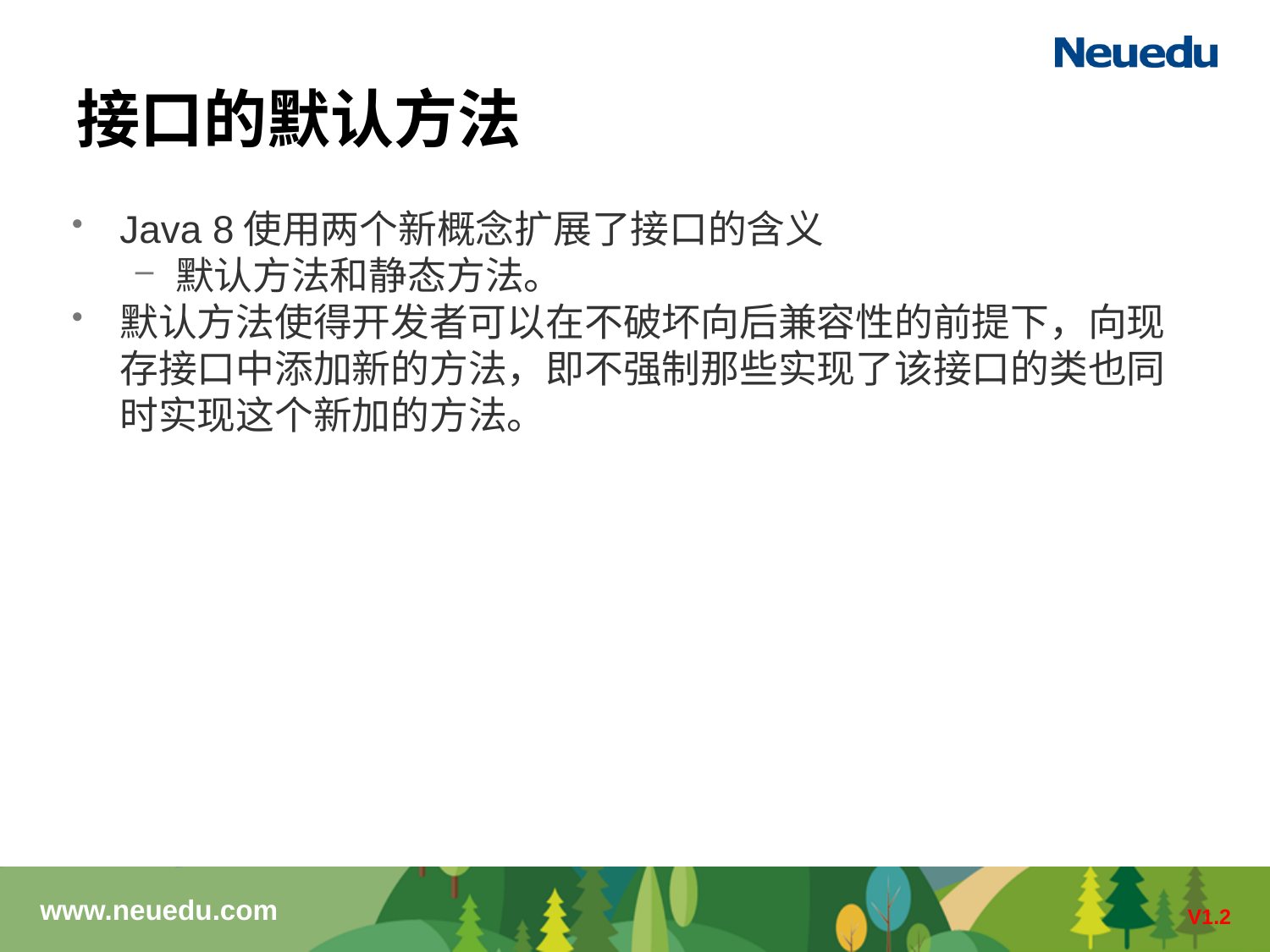

# 接口的默认方法
Java 8使用两个新概念扩展了接口的含义
默认方法和静态方法。
默认方法使得开发者可以在不破坏向后兼容性的前提下，向现存接口中添加新的方法，即不强制那些实现了该接口的类也同时实现这个新加的方法。